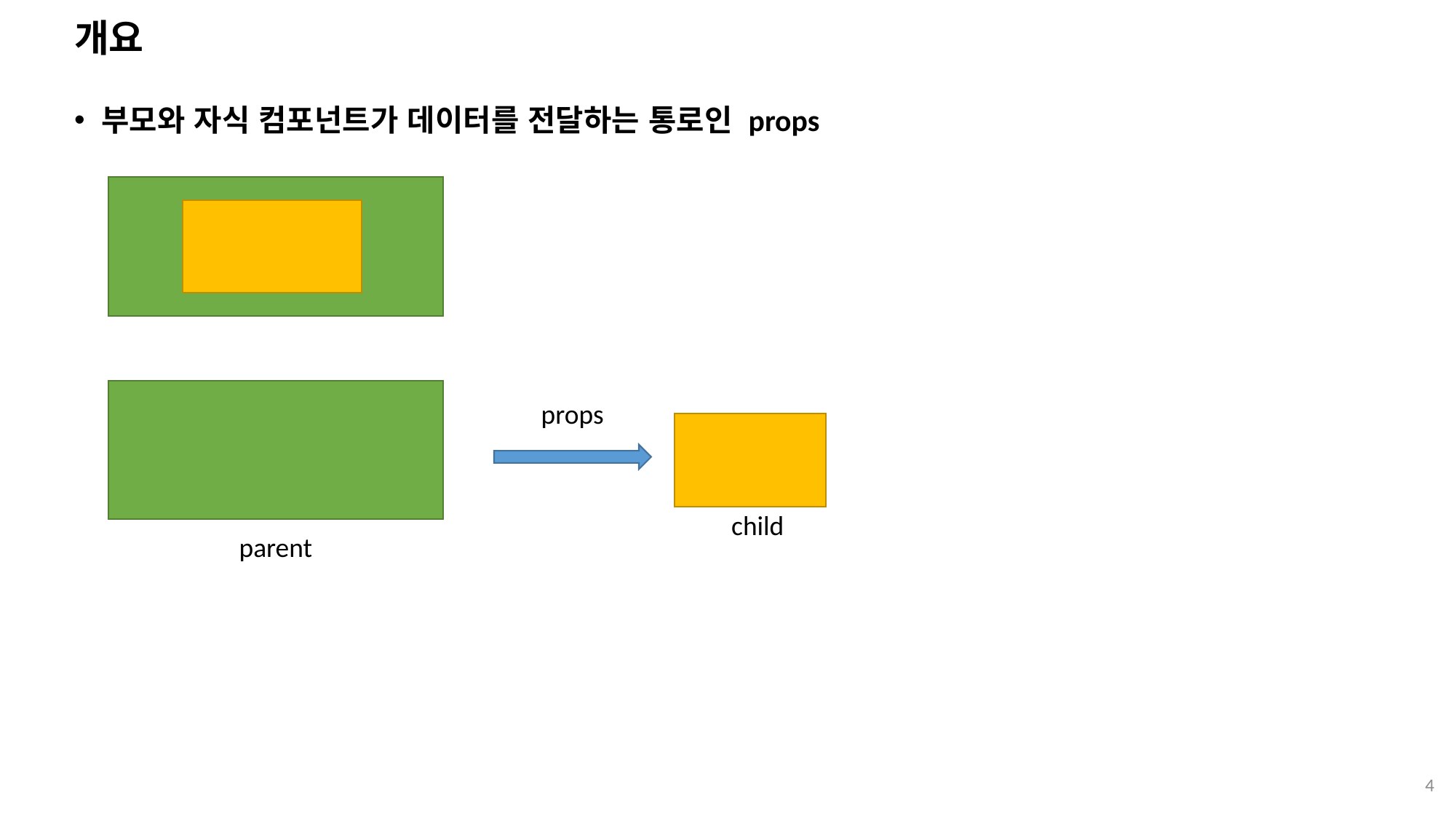

# 개요
부모와 자식 컴포넌트가 데이터를 전달하는 통로인 props

props

child
parent
4